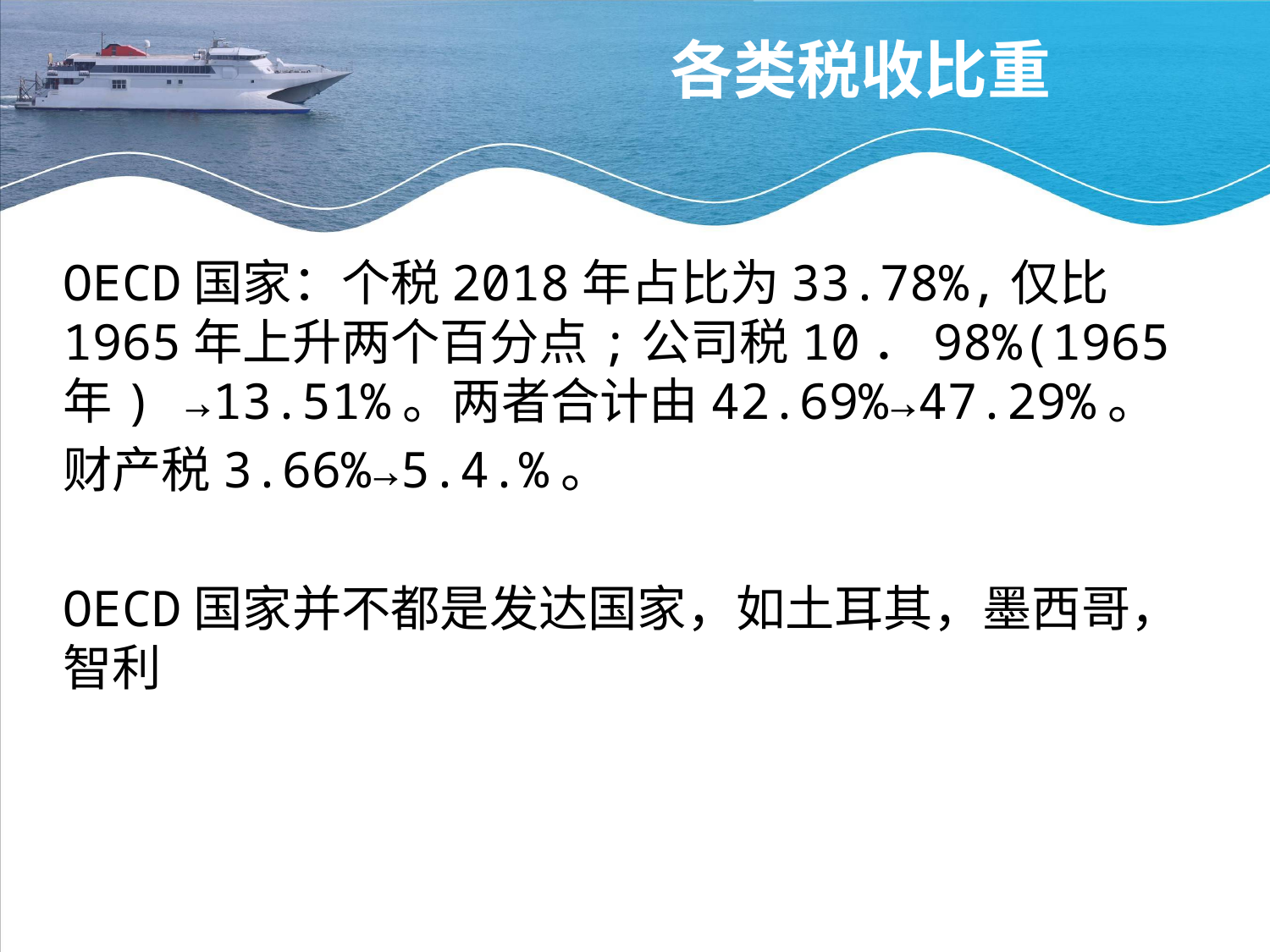

各类税收比重
OECD国家：个税2018年占比为33.78%,仅比1965年上升两个百分点;公司税10．98%(1965年) →13.51%。两者合计由42.69%→47.29%。
财产税3.66%→5.4.%。

OECD国家并不都是发达国家，如土耳其，墨西哥，智利